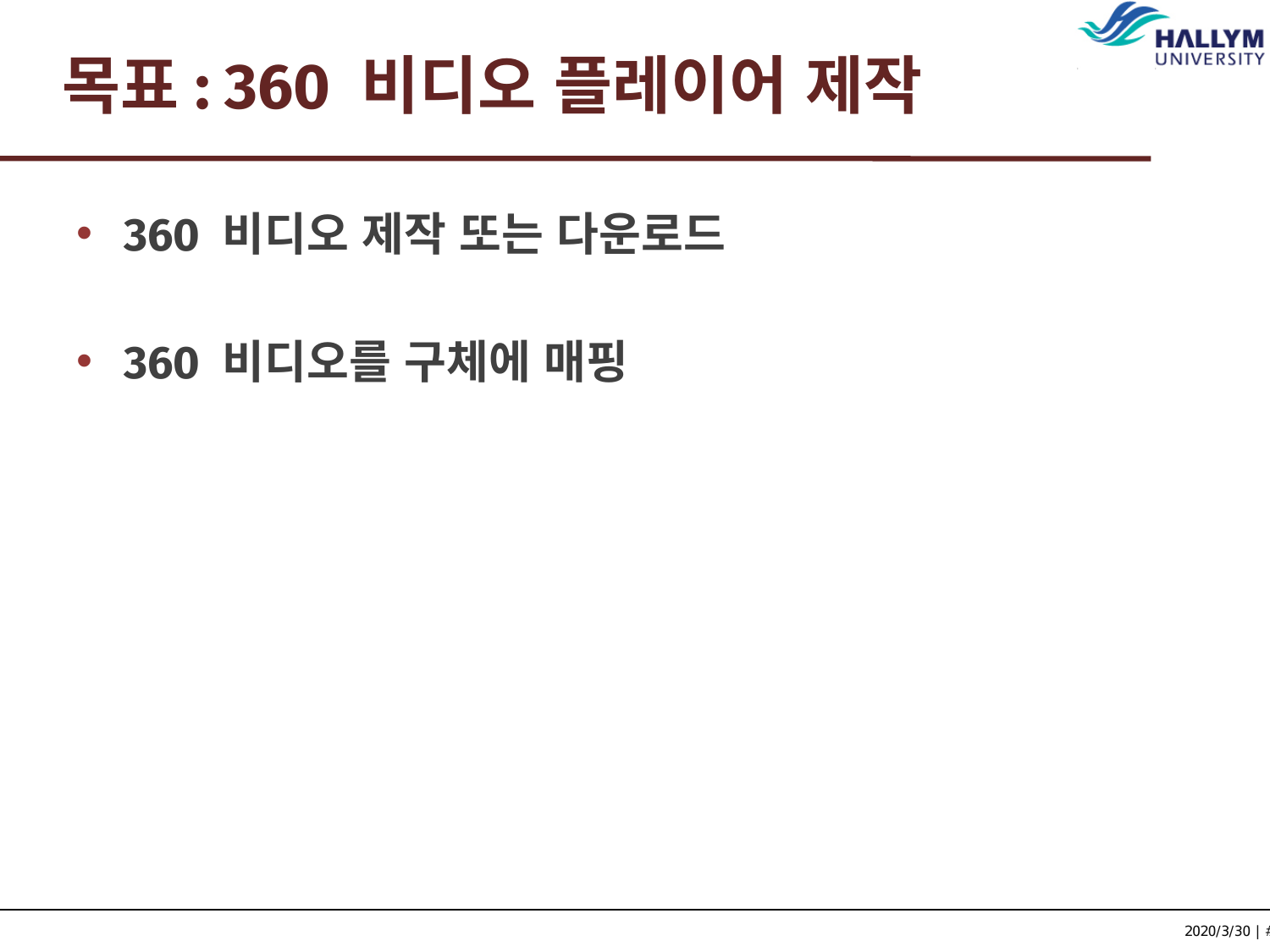

# 목표: 360 비디오 플레이어 제작
360 비디오 제작 또는 다운로드

360 비디오를 구체에 매핑